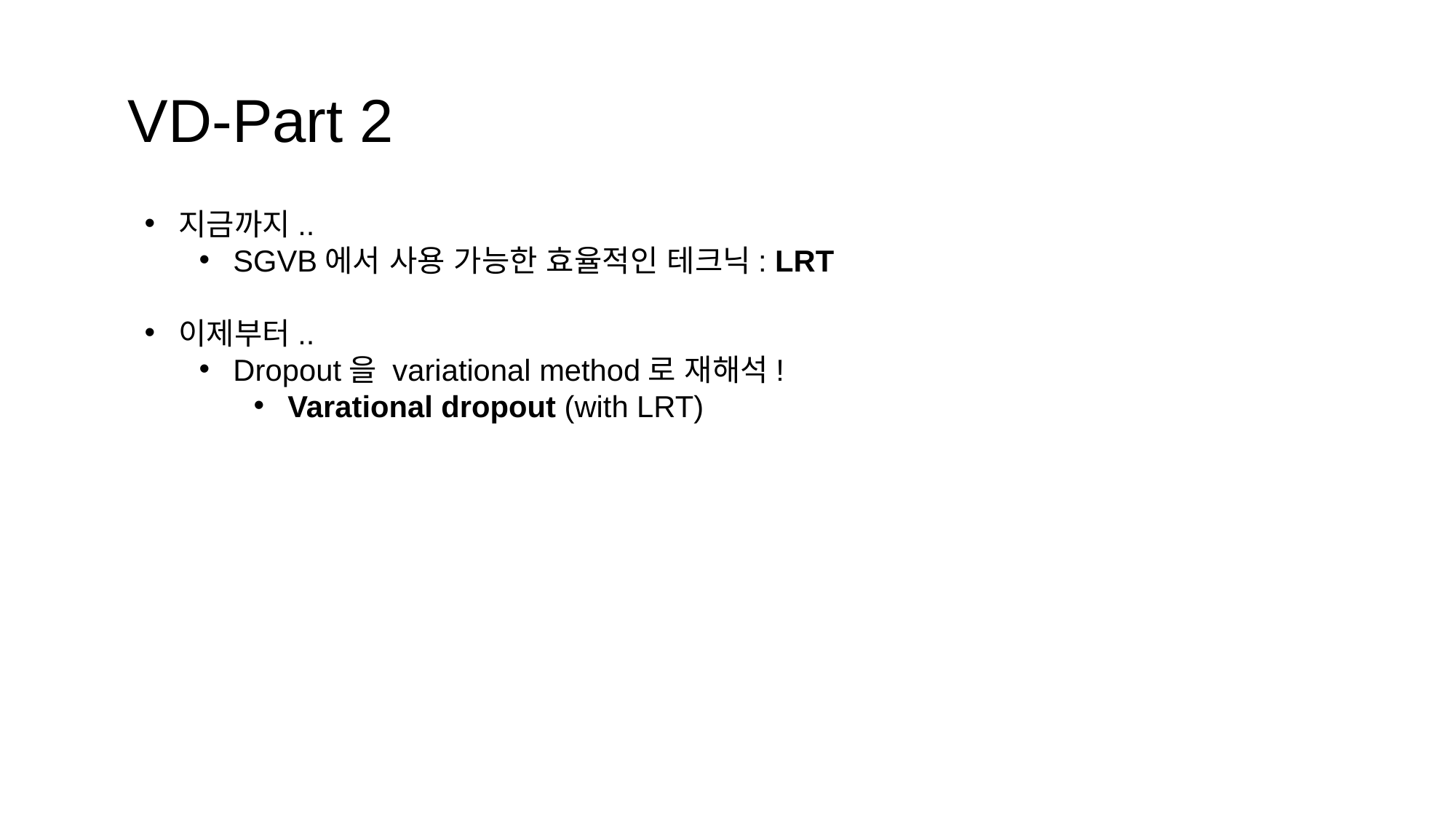

# VD-Part 2
지금까지..
SGVB에서 사용 가능한 효율적인 테크닉: LRT

이제부터..
Dropout을 variational method로 재해석!
Varational dropout (with LRT)